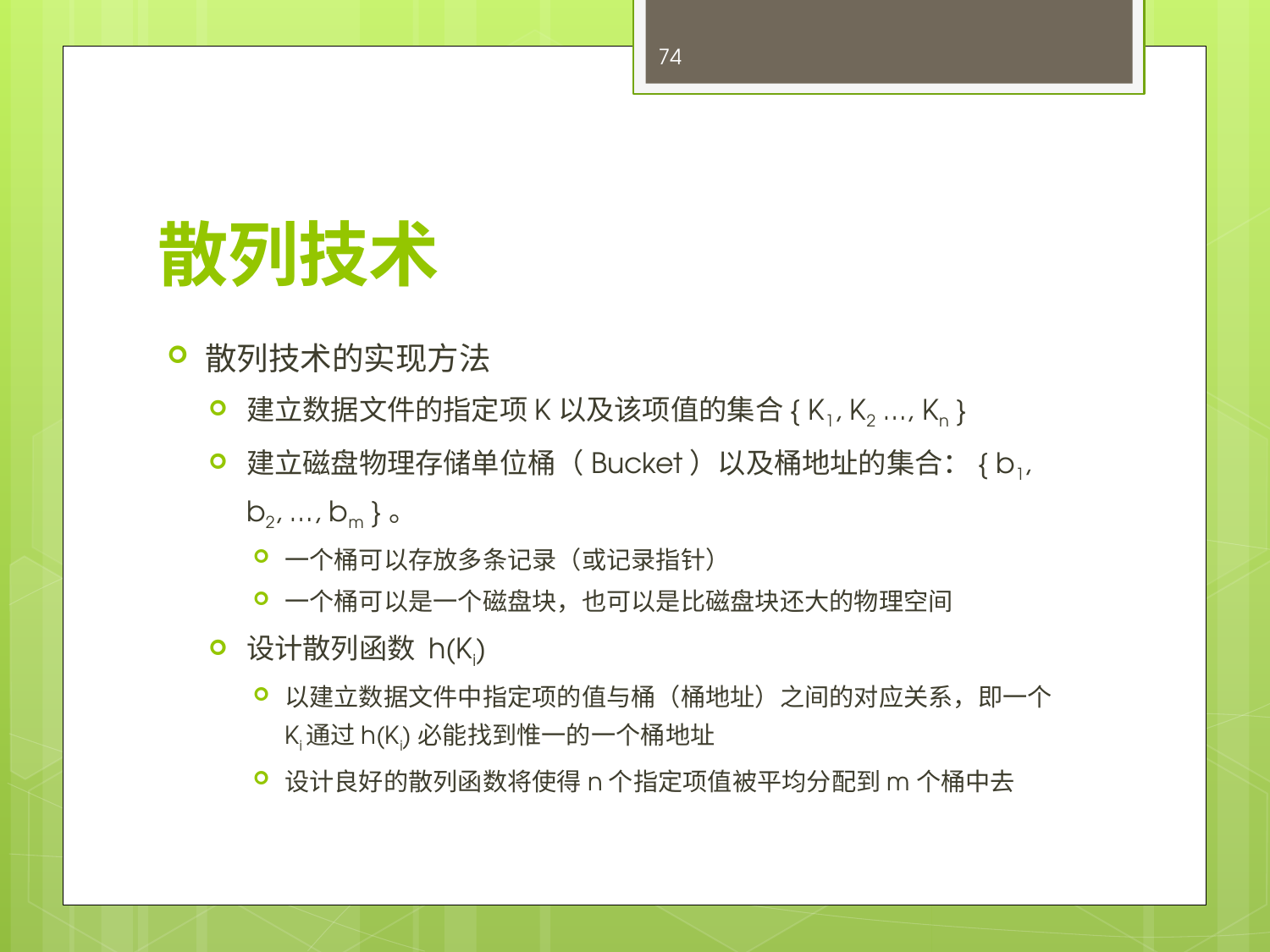

74
# 散列技术
散列技术的实现方法
建立数据文件的指定项K以及该项值的集合{ K1, K2 …, Kn }
建立磁盘物理存储单位桶（Bucket）以及桶地址的集合：{ b1, b2, …, bm }。
一个桶可以存放多条记录（或记录指针）
一个桶可以是一个磁盘块，也可以是比磁盘块还大的物理空间
设计散列函数 h(Ki)
以建立数据文件中指定项的值与桶（桶地址）之间的对应关系，即一个Ki通过h(Ki)必能找到惟一的一个桶地址
设计良好的散列函数将使得n个指定项值被平均分配到m个桶中去